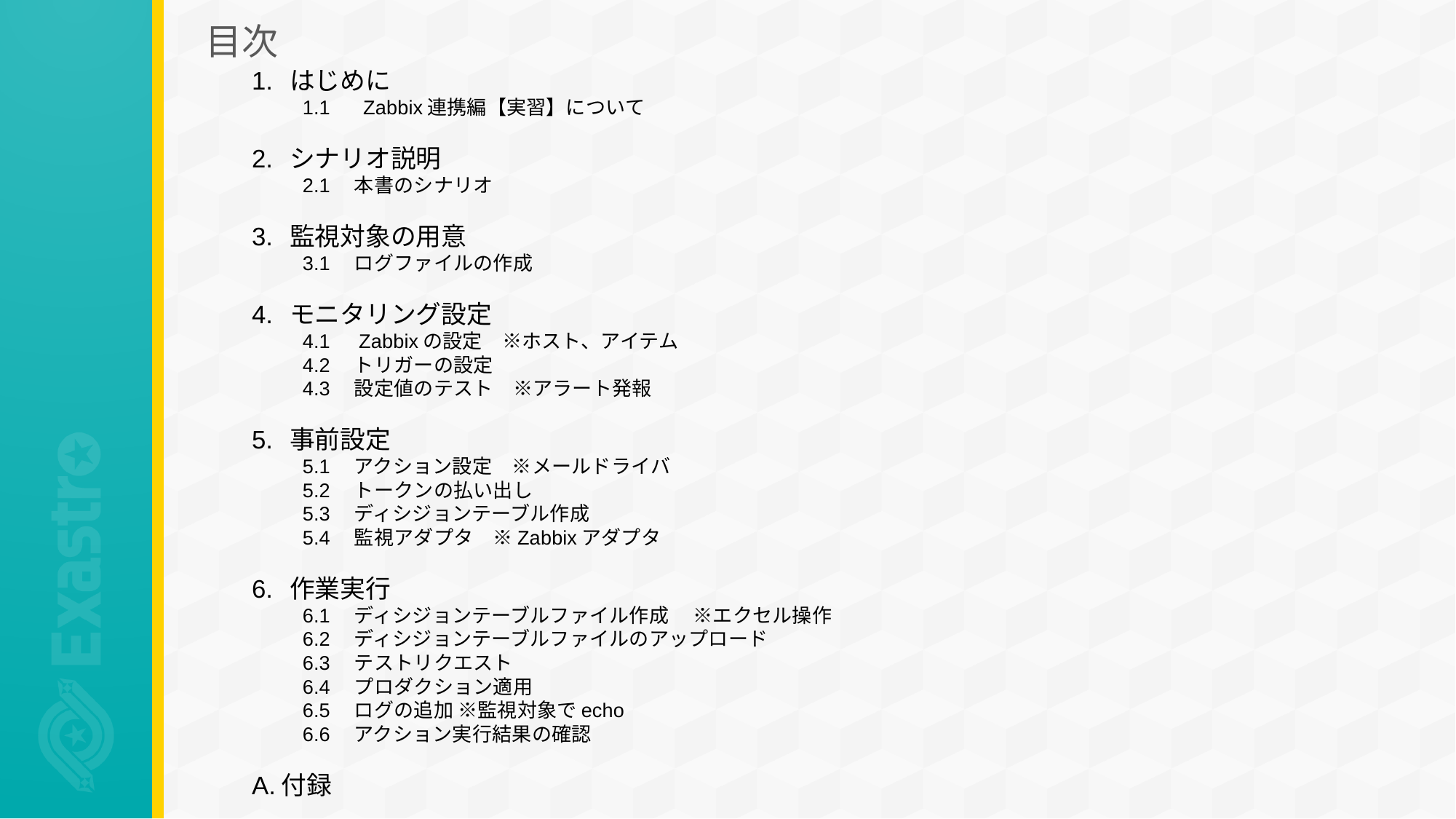

# 目次
はじめに
1.1　 Zabbix連携編【実習】について

シナリオ説明
2.1　本書のシナリオ

監視対象の用意
3.1　ログファイルの作成

モニタリング設定
4.1　Zabbixの設定　※ホスト、アイテム
4.2　トリガーの設定
4.3　設定値のテスト　※アラート発報

事前設定
5.1　アクション設定　※メールドライバ
5.2　トークンの払い出し
5.3　ディシジョンテーブル作成
5.4　監視アダプタ　※Zabbixアダプタ

作業実行
6.1　ディシジョンテーブルファイル作成 　※エクセル操作
6.2　ディシジョンテーブルファイルのアップロード
6.3　テストリクエスト
6.4　プロダクション適用
6.5　ログの追加 ※監視対象でecho
6.6　アクション実行結果の確認

A.付録